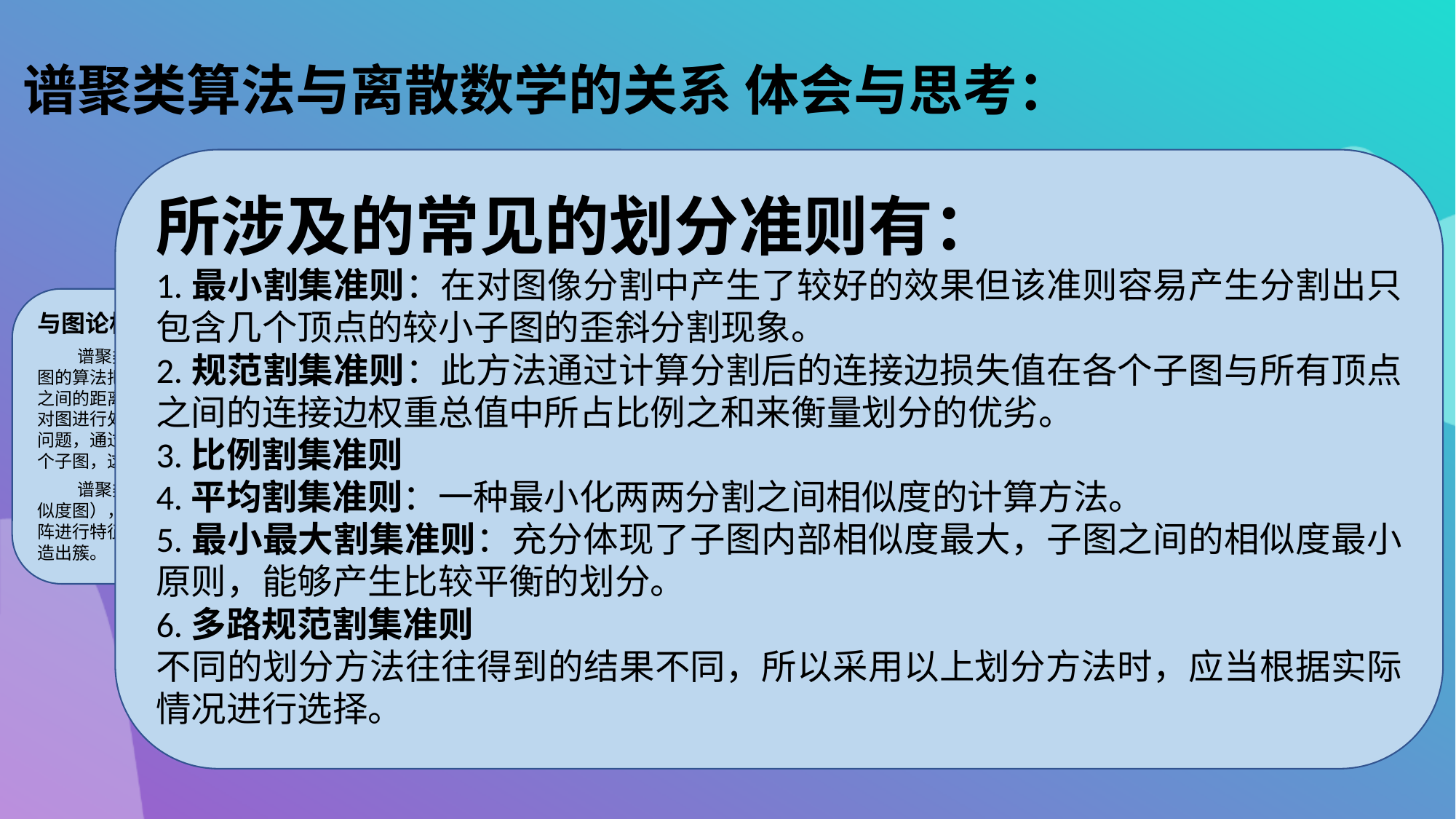

谱聚类算法与离散数学的关系 体会与思考：
所涉及的常见的划分准则有：
1.最小割集准则：在对图像分割中产生了较好的效果但该准则容易产生分割出只包含几个顶点的较小子图的歪斜分割现象。
2.规范割集准则：此方法通过计算分割后的连接边损失值在各个子图与所有顶点之间的连接边权重总值中所占比例之和来衡量划分的优劣。
3.比例割集准则
4.平均割集准则：一种最小化两两分割之间相似度的计算方法。
5.最小最大割集准则：充分体现了子图内部相似度最大，子图之间的相似度最小原则，能够产生比较平衡的划分。
6.多路规范割集准则
不同的划分方法往往得到的结果不同，所以采用以上划分方法时，应当根据实际情况进行选择。
与等价关系划分之间的联系：

  谱聚类算法建立在图论的谱图理论上，其本质是将聚类问题转化为图
的最优划分问题。在对图的处理上，谱聚类算法相当于将集合簇细化
为点集合簇，使在某一特定的点集合中的点满足同在同在一个集合的
等价关系，不同的集合构成集合簇，即划分。
与图论相关知识的联系
谱聚类是一种基于图的机器学习算法。基于图的算法把样本数据看作图的顶点，根据数据点之间的距离构造边，形成带权重的图，然后通过对图进行处理来完成算法所需的功能。对于聚类问题，通过图的切割实现聚类，即将图切分成多个子图，这些子图就是对应的簇。
谱聚类算法构造样本集的邻接图（也称为相似度图），得到图的拉普拉斯矩阵。接下来对矩阵进行特征值分解，通过对特征向量进行处理构造出簇。